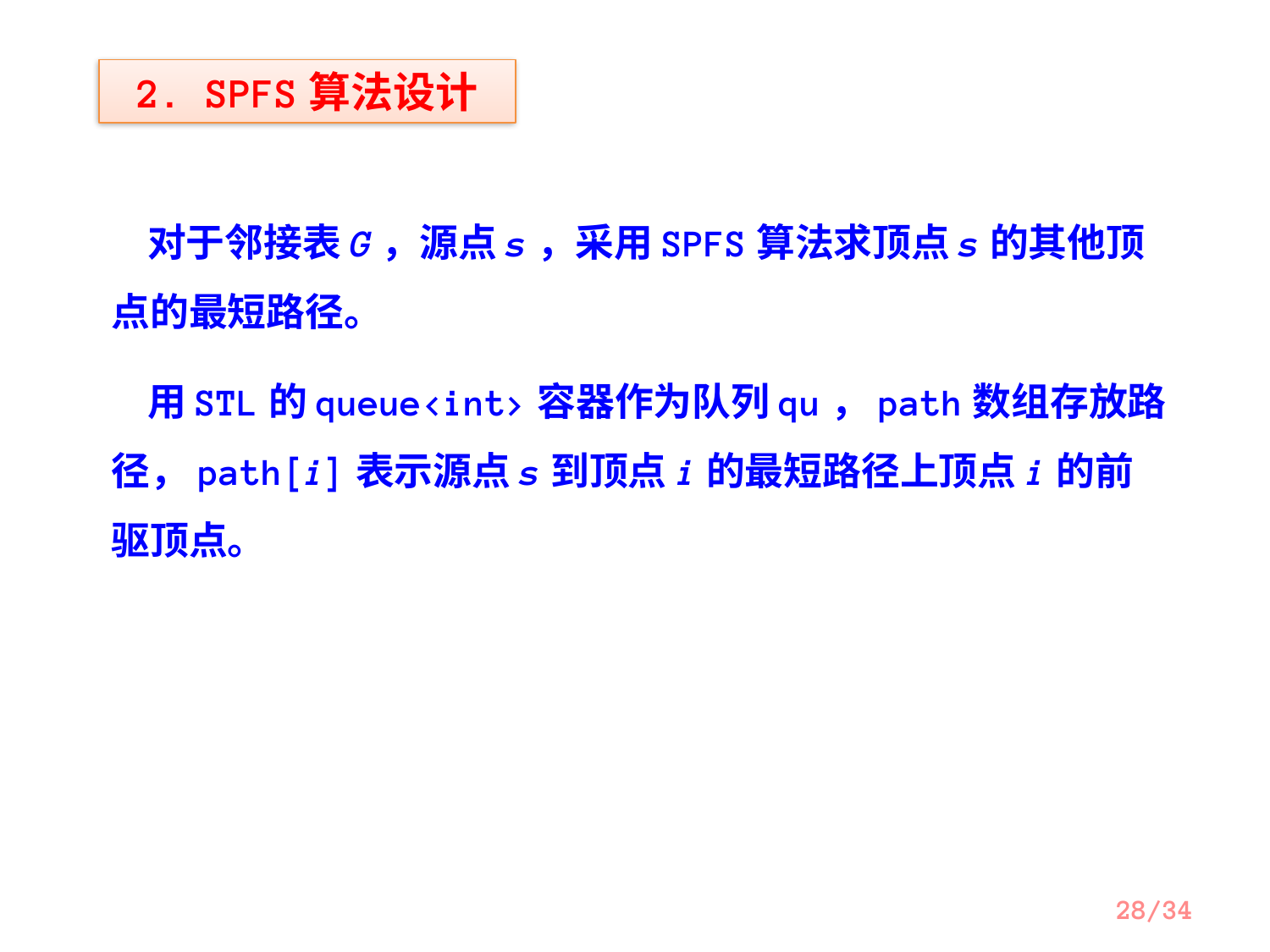

2. SPFS算法设计
   对于邻接表G，源点s，采用SPFS算法求顶点s的其他顶点的最短路径。
   用STL的queue<int>容器作为队列qu，path数组存放路径，path[i]表示源点s到顶点i的最短路径上顶点i的前驱顶点。
28/34